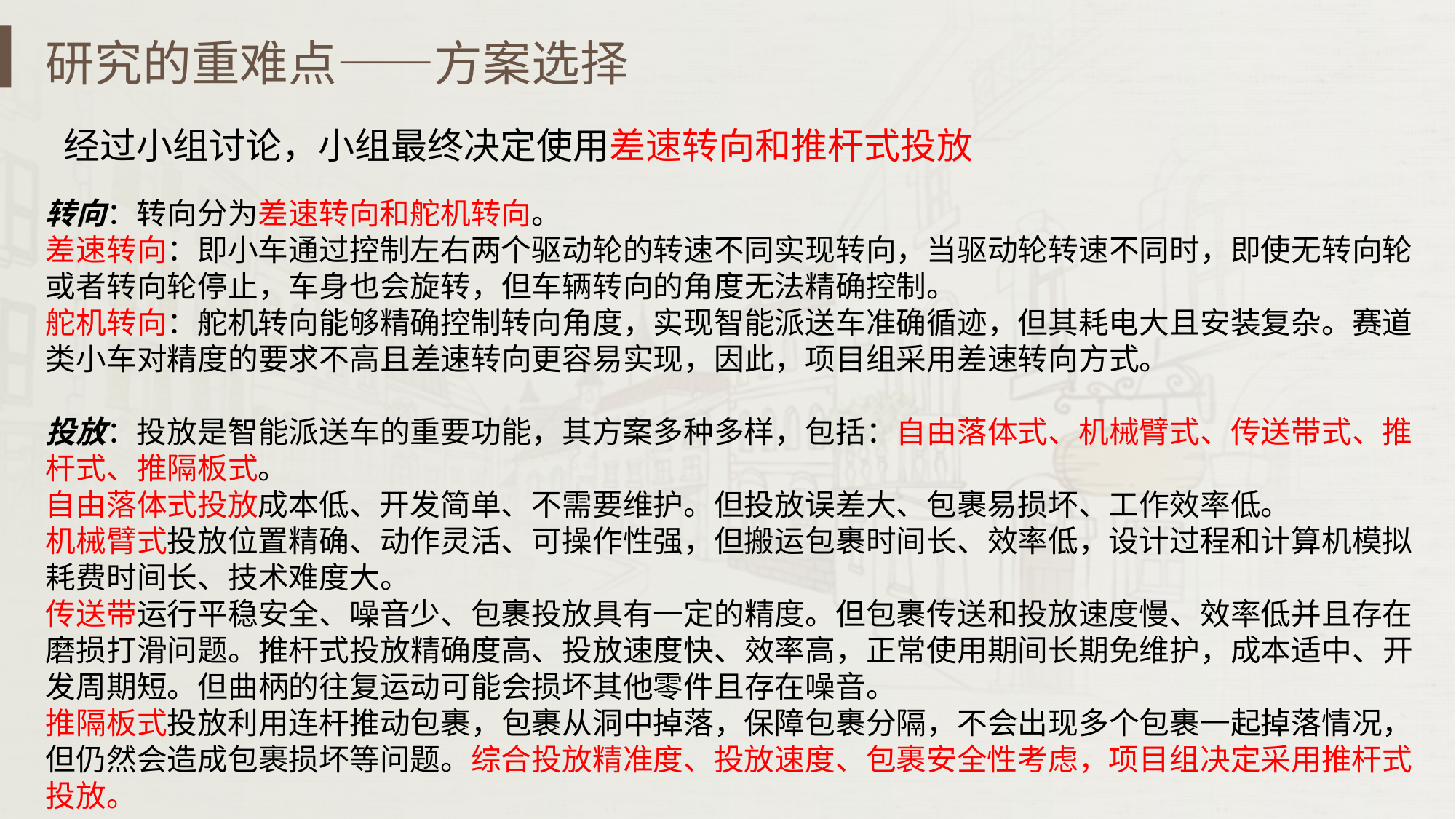

研究的重难点——方案选择
经过小组讨论，小组最终决定使用差速转向和推杆式投放

转向：转向分为差速转向和舵机转向。
差速转向：即小车通过控制左右两个驱动轮的转速不同实现转向，当驱动轮转速不同时，即使无转向轮或者转向轮停止，车身也会旋转，但车辆转向的角度无法精确控制。
舵机转向：舵机转向能够精确控制转向角度，实现智能派送车准确循迹，但其耗电大且安装复杂。赛道类小车对精度的要求不高且差速转向更容易实现，因此，项目组采用差速转向方式。
投放：投放是智能派送车的重要功能，其方案多种多样，包括：自由落体式、机械臂式、传送带式、推杆式、推隔板式。
自由落体式投放成本低、开发简单、不需要维护。但投放误差大、包裹易损坏、工作效率低。
机械臂式投放位置精确、动作灵活、可操作性强，但搬运包裹时间长、效率低，设计过程和计算机模拟耗费时间长、技术难度大。
传送带运行平稳安全、噪音少、包裹投放具有一定的精度。但包裹传送和投放速度慢、效率低并且存在磨损打滑问题。推杆式投放精确度高、投放速度快、效率高，正常使用期间长期免维护，成本适中、开发周期短。但曲柄的往复运动可能会损坏其他零件且存在噪音。
推隔板式投放利用连杆推动包裹，包裹从洞中掉落，保障包裹分隔，不会出现多个包裹一起掉落情况，但仍然会造成包裹损坏等问题。综合投放精准度、投放速度、包裹安全性考虑，项目组决定采用推杆式投放。